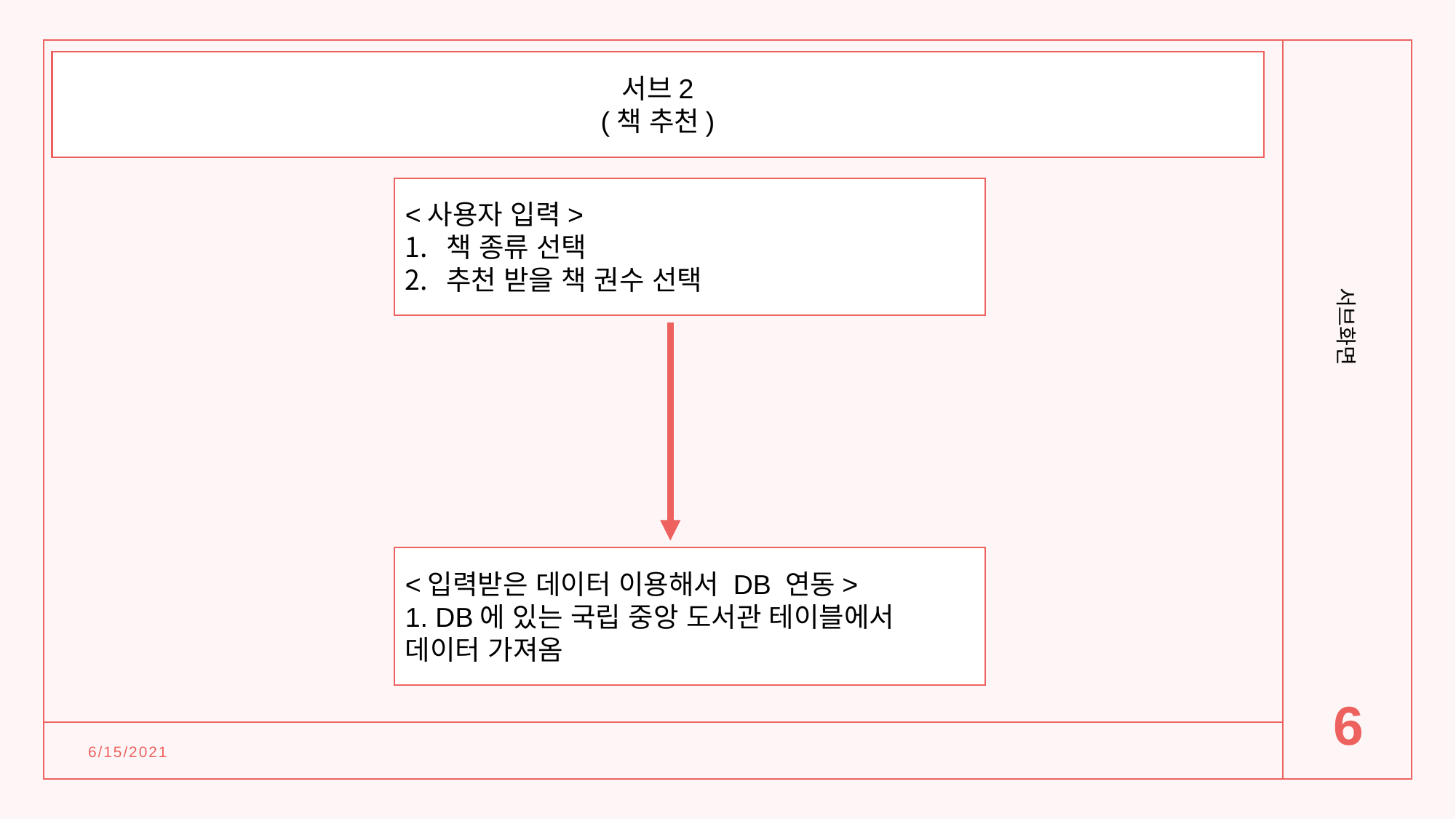

서브2
(책 추천)
<사용자 입력>
책 종류 선택
추천 받을 책 권수 선택
서브화면
<입력받은 데이터 이용해서 DB 연동>
1. DB에 있는 국립 중앙 도서관 테이블에서 데이터 가져옴
6
6/15/2021